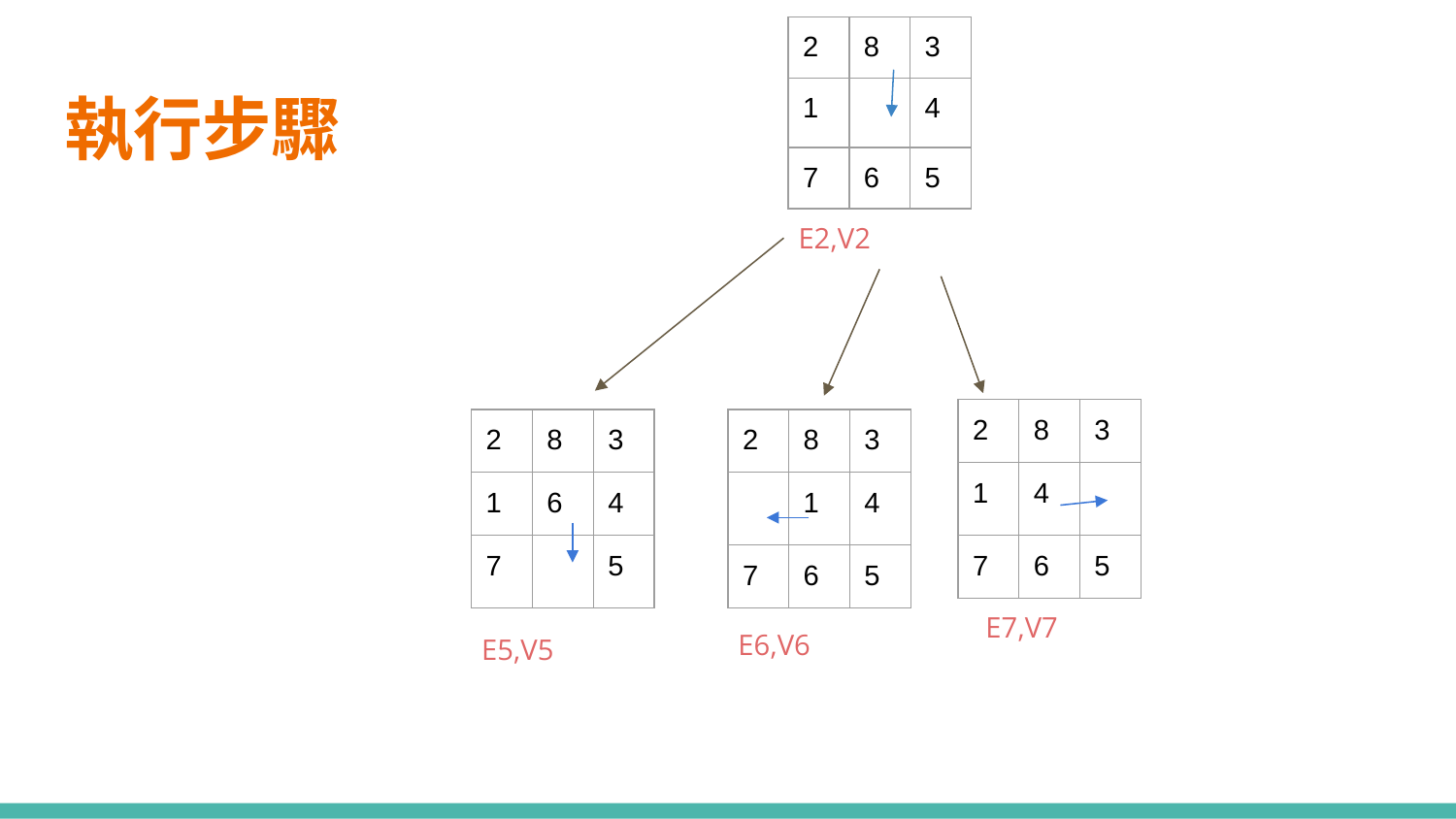

| 2 | 8 | 3 |
| --- | --- | --- |
| 1 |  | 4 |
| 7 | 6 | 5 |
# 執行步驟
E2,V2
| 2 | 8 | 3 |
| --- | --- | --- |
| 1 | 4 |  |
| 7 | 6 | 5 |
| 2 | 8 | 3 |
| --- | --- | --- |
| 1 | 6 | 4 |
| 7 |  | 5 |
| 2 | 8 | 3 |
| --- | --- | --- |
|  | 1 | 4 |
| 7 | 6 | 5 |
E7,V7
E6,V6
E5,V5